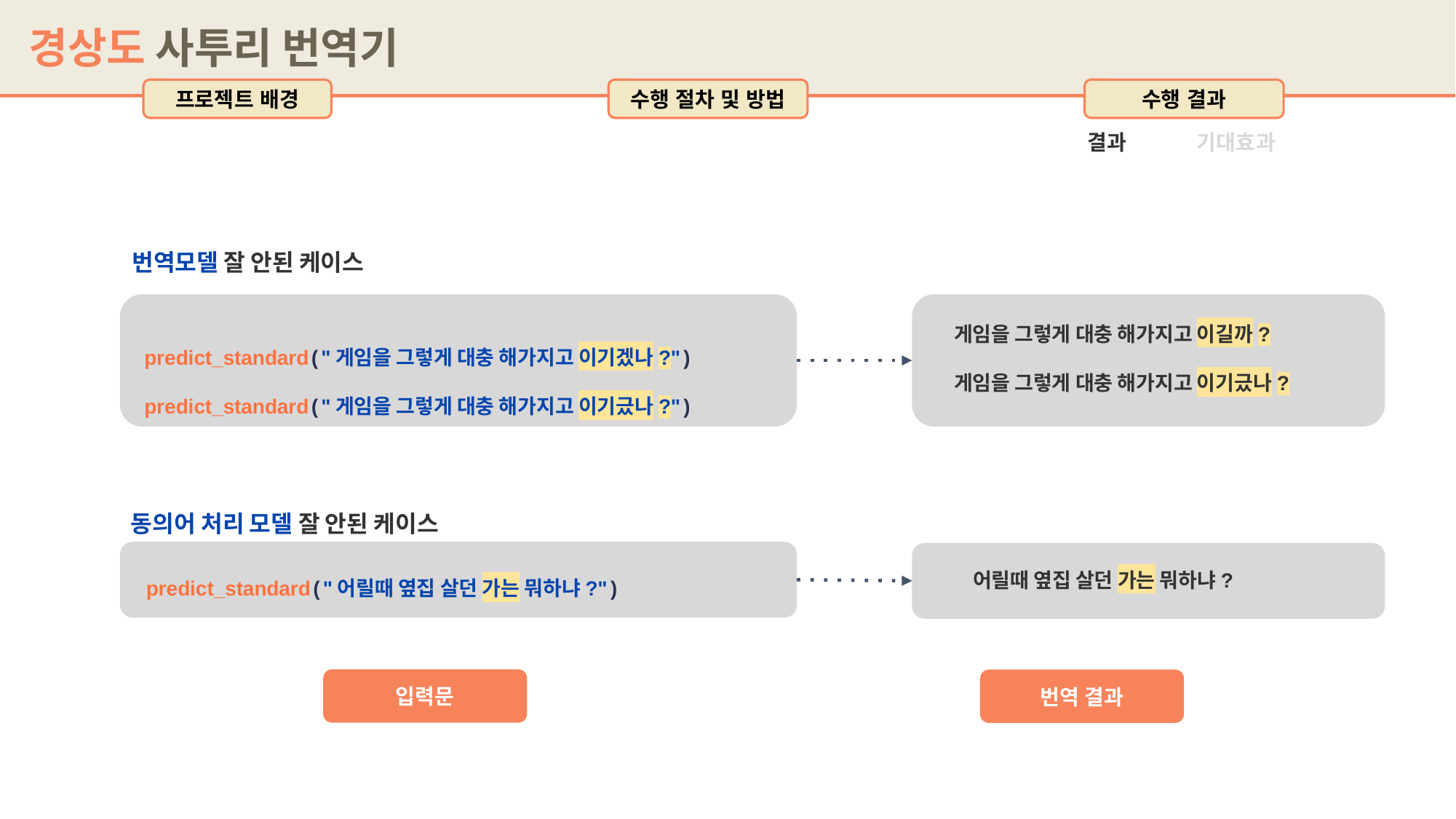

경상도 사투리 번역기
프로젝트 배경
수행 절차 및 방법
수행 결과
결과	기대효과
번역모델 잘 안된 케이스

predict_standard("게임을 그렇게 대충 해가지고 이기겠나?")
predict_standard("게임을 그렇게 대충 해가지고 이기긌나?")
게임을 그렇게 대충 해가지고 이길까?

게임을 그렇게 대충 해가지고 이기긌나?
동의어 처리 모델 잘 안된 케이스

predict_standard("어릴때 옆집 살던 가는 뭐하냐?")

어릴때 옆집 살던 가는 뭐하냐?
입력문
번역 결과